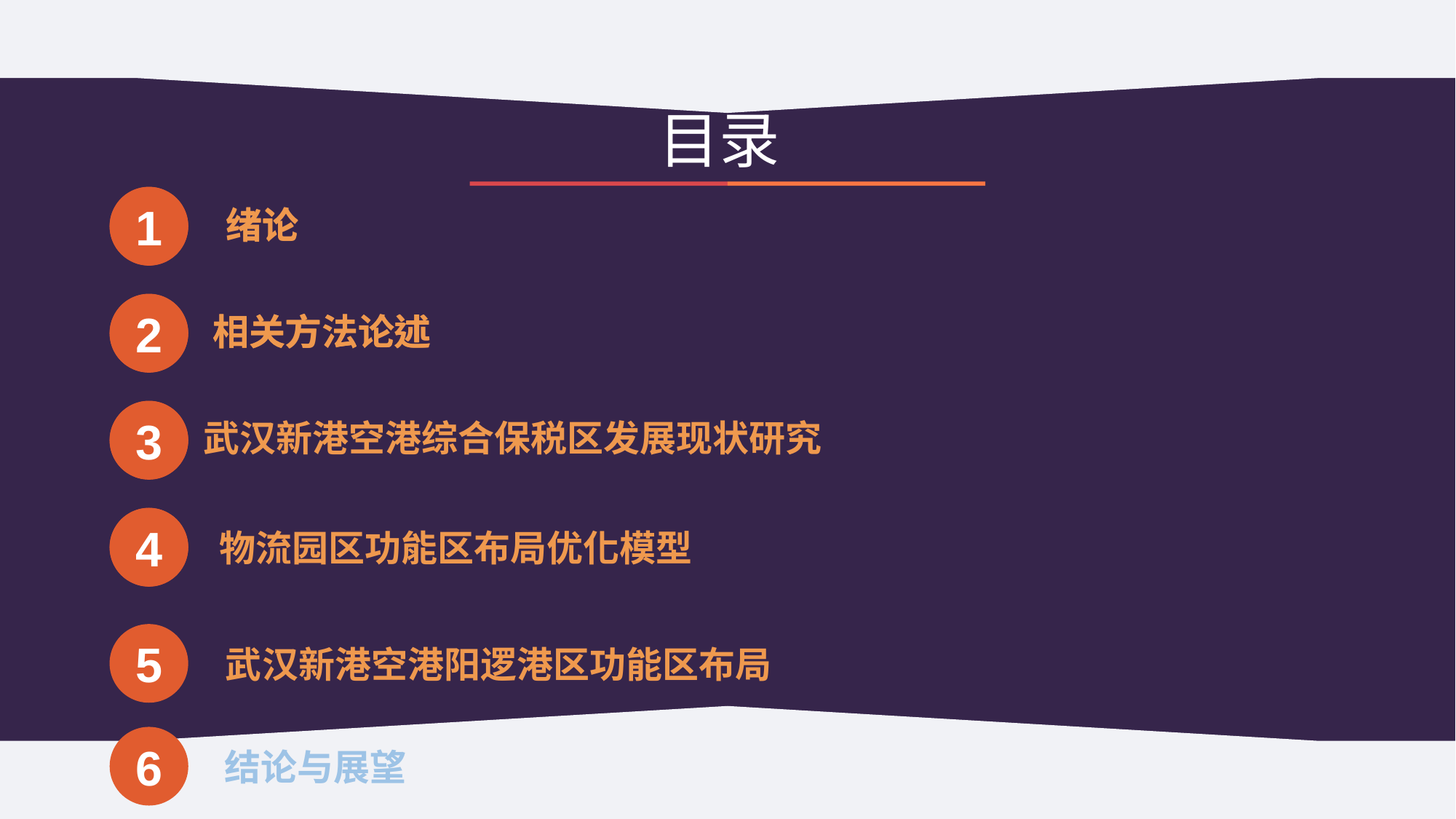

# 目录
1
绪论
1
绪论
2
       相关方法论述
2
       相关方法论述
3
3
            武汉新港空港综合保税区发展现状研究
      物流园区功能区布局优化模型
武汉新港空港阳逻港区功能区布局
4
4
5
6
  结论与展望